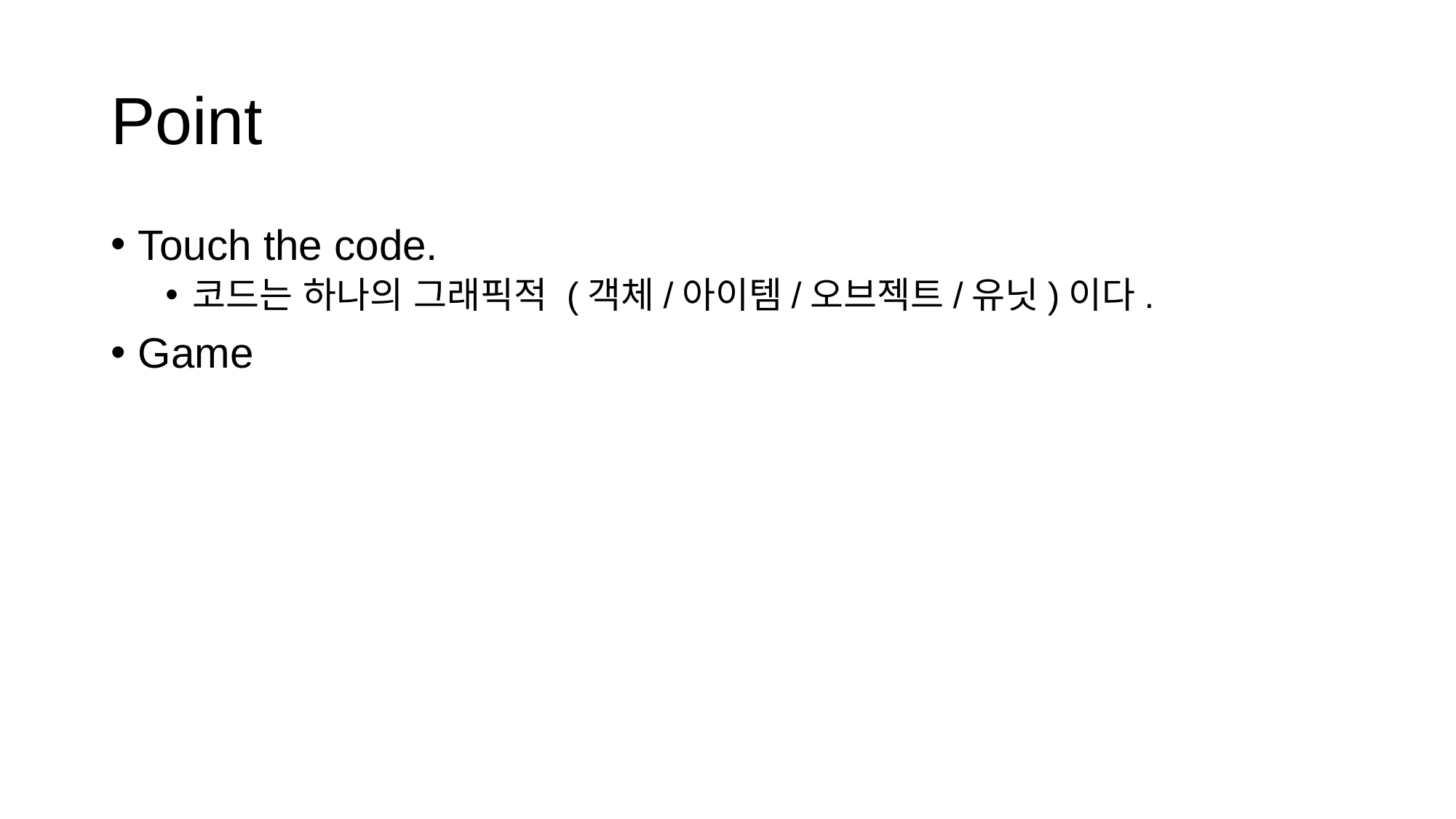

# Point
Touch the code.
코드는 하나의 그래픽적 (객체/아이템/오브젝트/유닛)이다.
Game